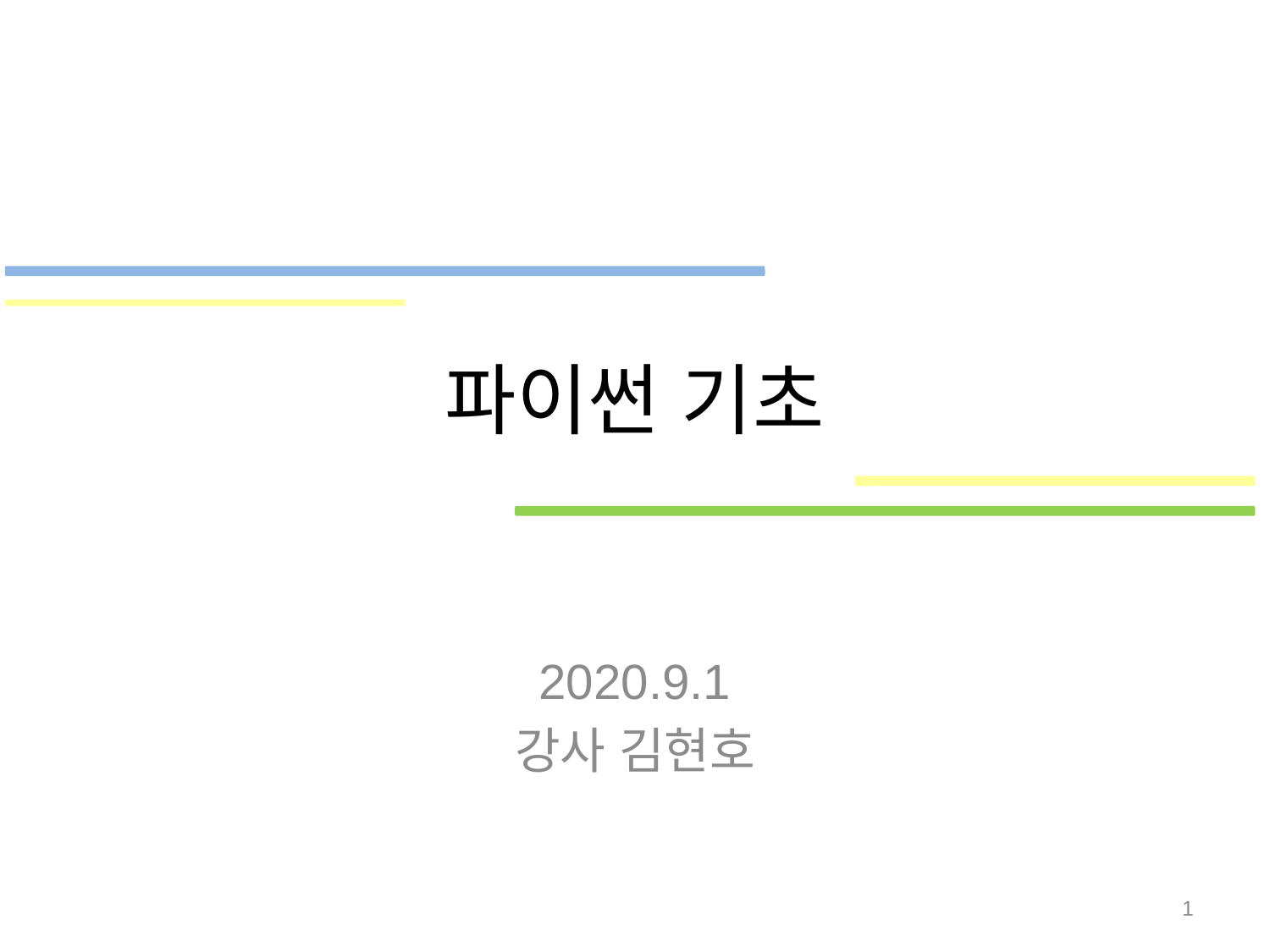

# 파이썬 기초

2020.9.1
강사 김현호
1